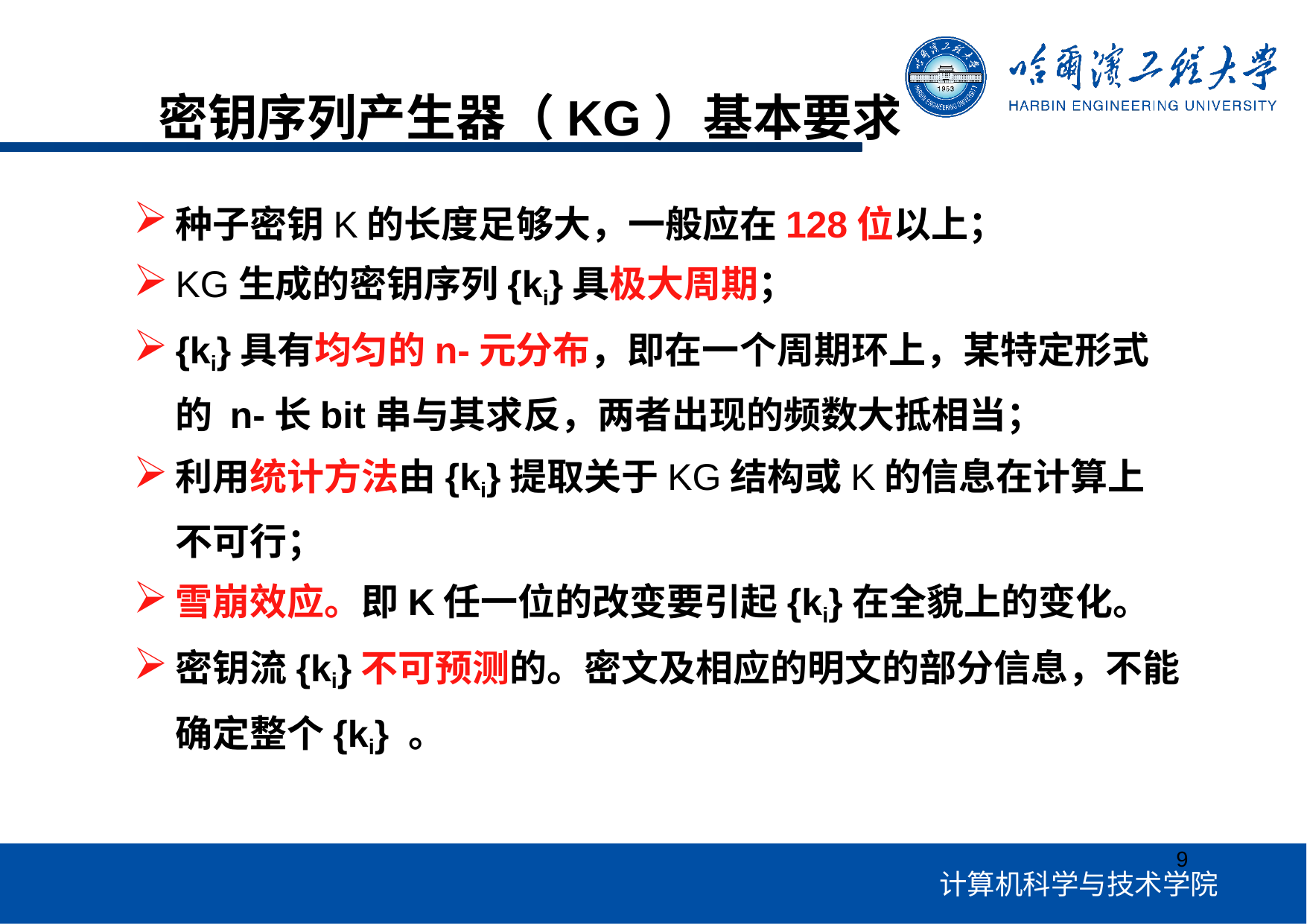

密钥序列产生器（KG）基本要求
种子密钥K的长度足够大，一般应在128位以上；
KG生成的密钥序列{ki}具极大周期；
{ki}具有均匀的n-元分布，即在一个周期环上，某特定形式的 n-长bit串与其求反，两者出现的频数大抵相当；
利用统计方法由{ki}提取关于KG结构或K的信息在计算上不可行；
雪崩效应。即K任一位的改变要引起{ki}在全貌上的变化。
密钥流{ki}不可预测的。密文及相应的明文的部分信息，不能 确定整个{ki} 。
9